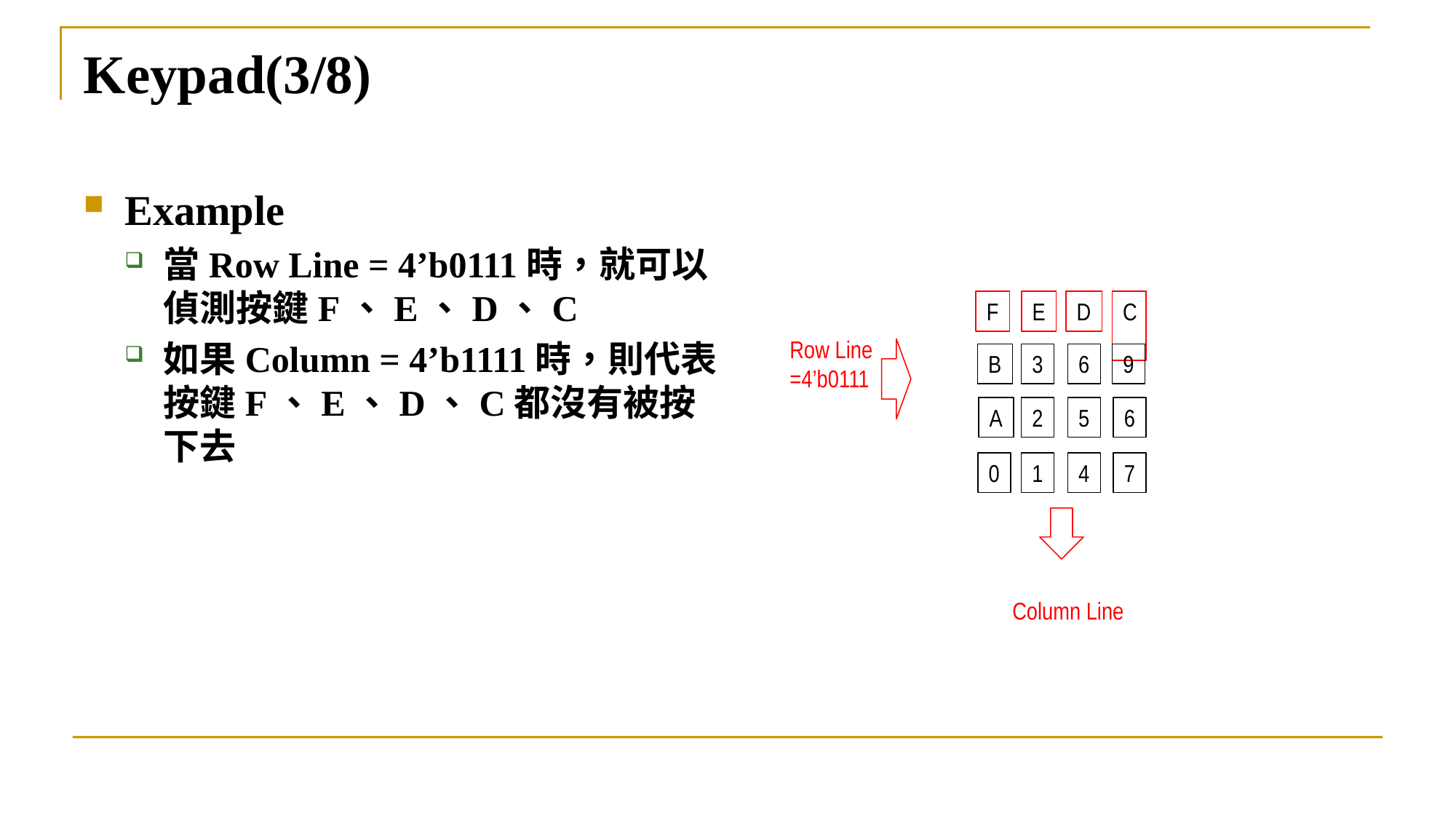

# Keypad(3/8)
Example
當Row Line = 4’b0111時，就可以偵測按鍵F、E、D、C
如果Column = 4’b1111時，則代表按鍵F、E、D、C都沒有被按下去

F
E
D
C
Row Line
=4’b0111

B
3
6
9
A
2
5
6
0
1
4
7

Column Line